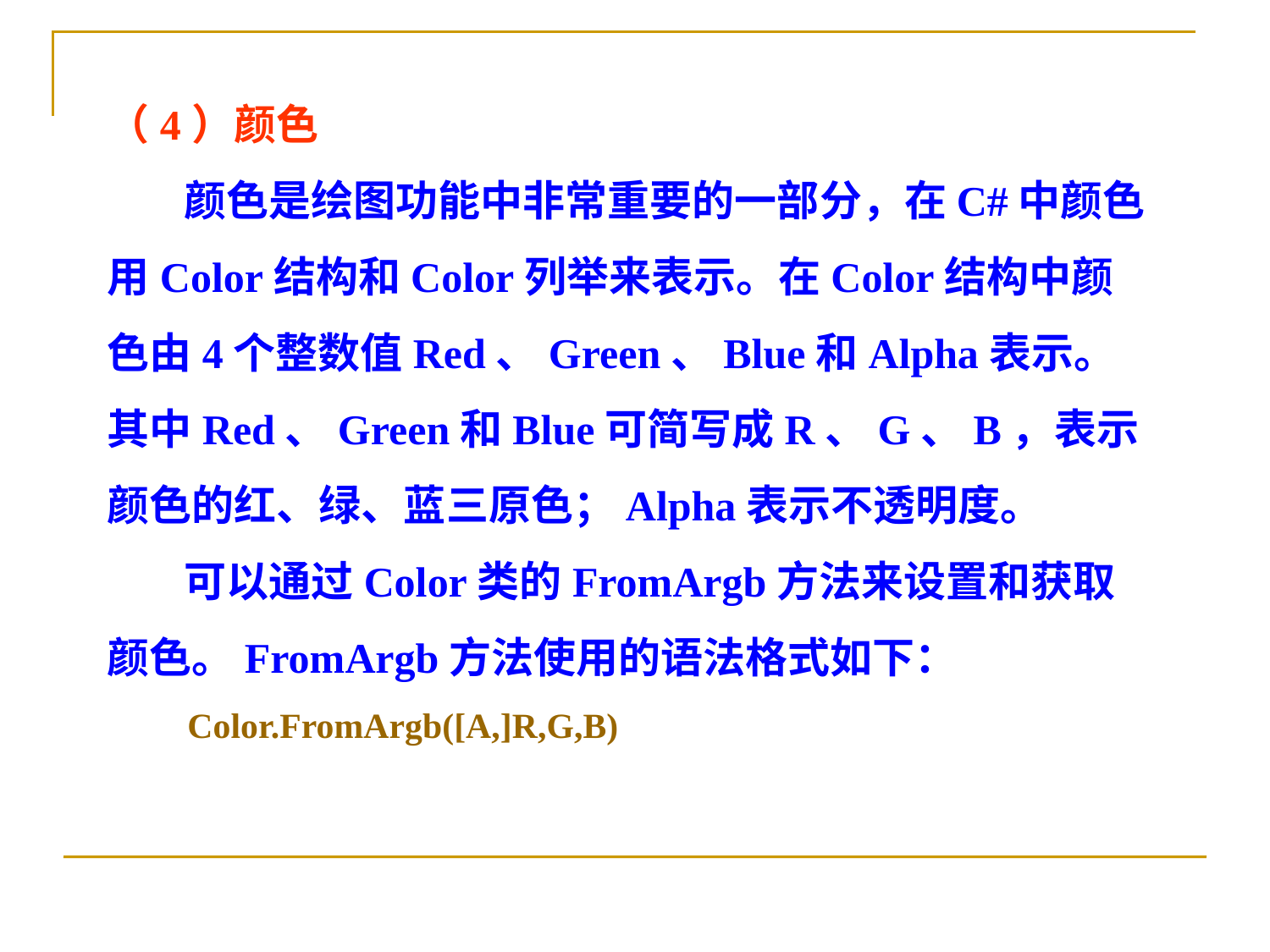

（4）颜色
       颜色是绘图功能中非常重要的一部分，在C#中颜色用Color结构和Color列举来表示。在Color结构中颜色由4个整数值Red、Green、Blue和Alpha表示。其中Red、Green和Blue可简写成R、G、B，表示颜色的红、绿、蓝三原色；Alpha表示不透明度。
       可以通过Color类的FromArgb方法来设置和获取颜色。FromArgb方法使用的语法格式如下：
         Color.FromArgb([A,]R,G,B)